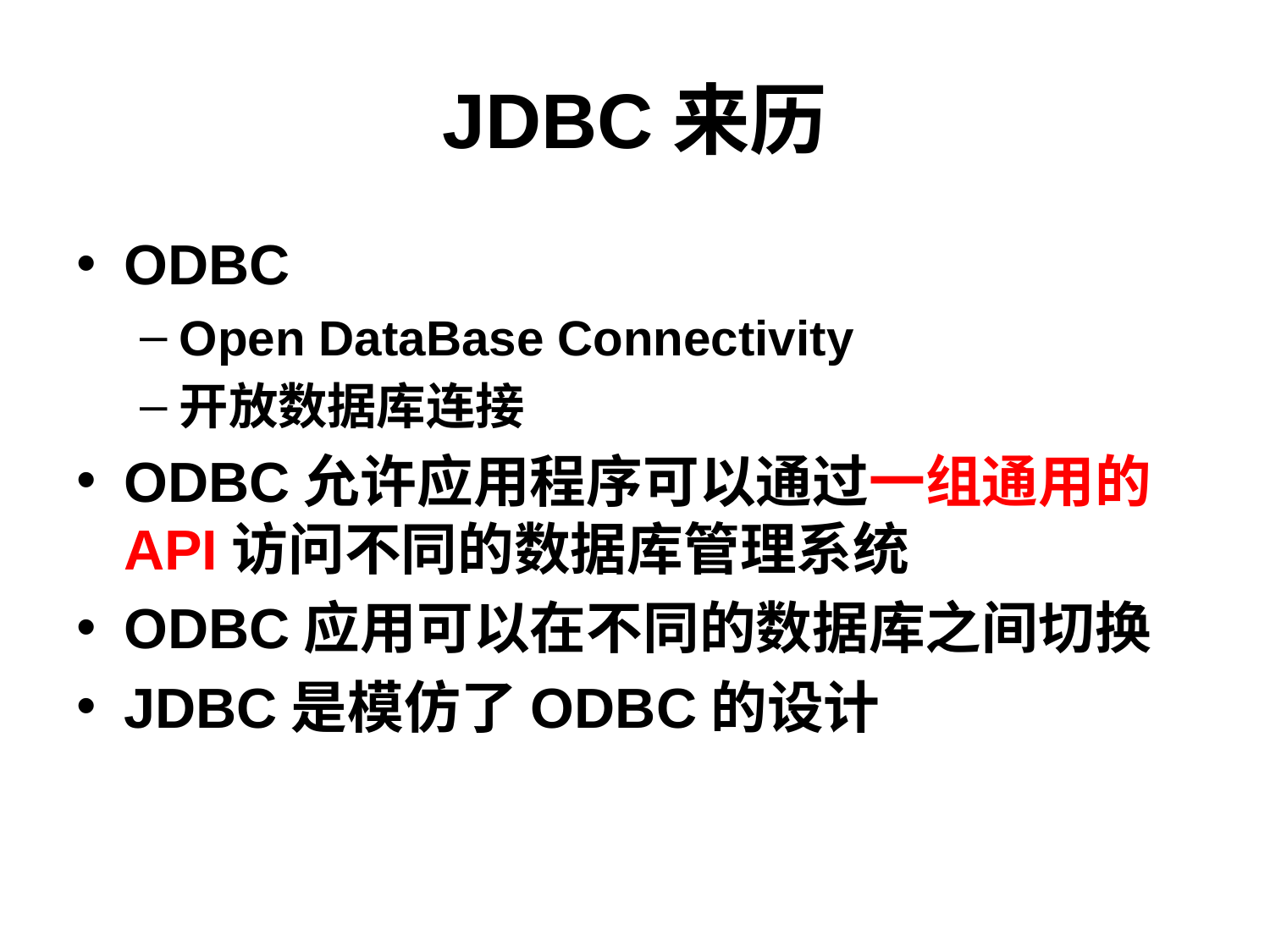

# JDBC来历
ODBC
Open DataBase Connectivity
开放数据库连接
ODBC允许应用程序可以通过一组通用的API访问不同的数据库管理系统
ODBC应用可以在不同的数据库之间切换
JDBC是模仿了ODBC的设计